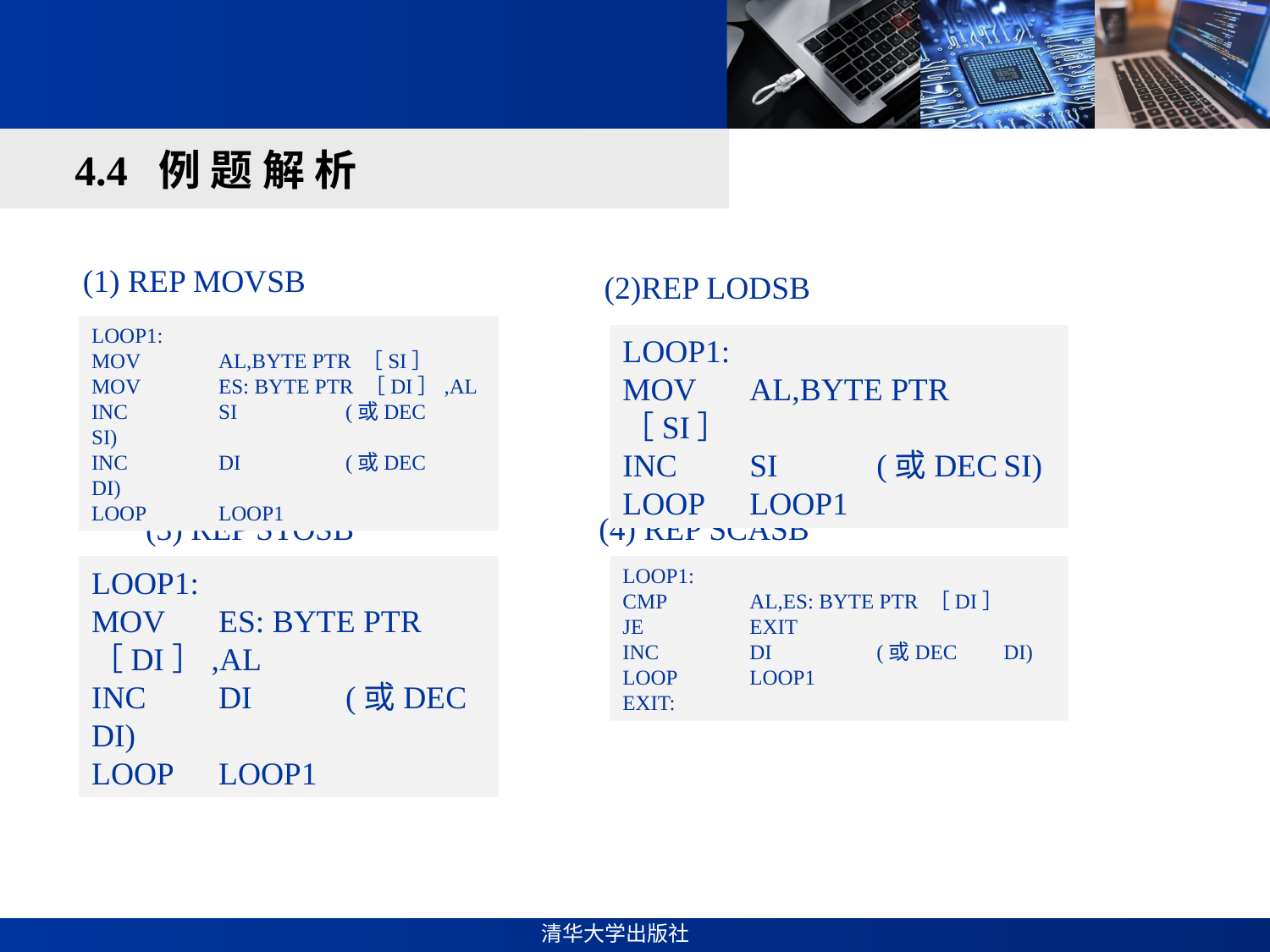

#
4.4  例 题 解 析

(1) REP MOVSB
(2)REP LODSB
LOOP1:
MOV	AL,BYTE PTR ［SI］
MOV	ES: BYTE PTR ［DI］,AL
INC	SI	(或DEC	SI)
INC	DI	(或DEC	DI)
LOOP	LOOP1
LOOP1:
MOV	AL,BYTE PTR ［SI］
INC	SI	(或DEC	SI)
LOOP	LOOP1
(3) REP STOSB
(4) REP SCASB
LOOP1:
MOV	ES: BYTE PTR ［DI］,AL
INC	DI	(或DEC	DI)
LOOP	LOOP1
LOOP1:
CMP	AL,ES: BYTE PTR ［DI］
JE	EXIT
INC	DI	(或DEC	DI)
LOOP	LOOP1
EXIT: